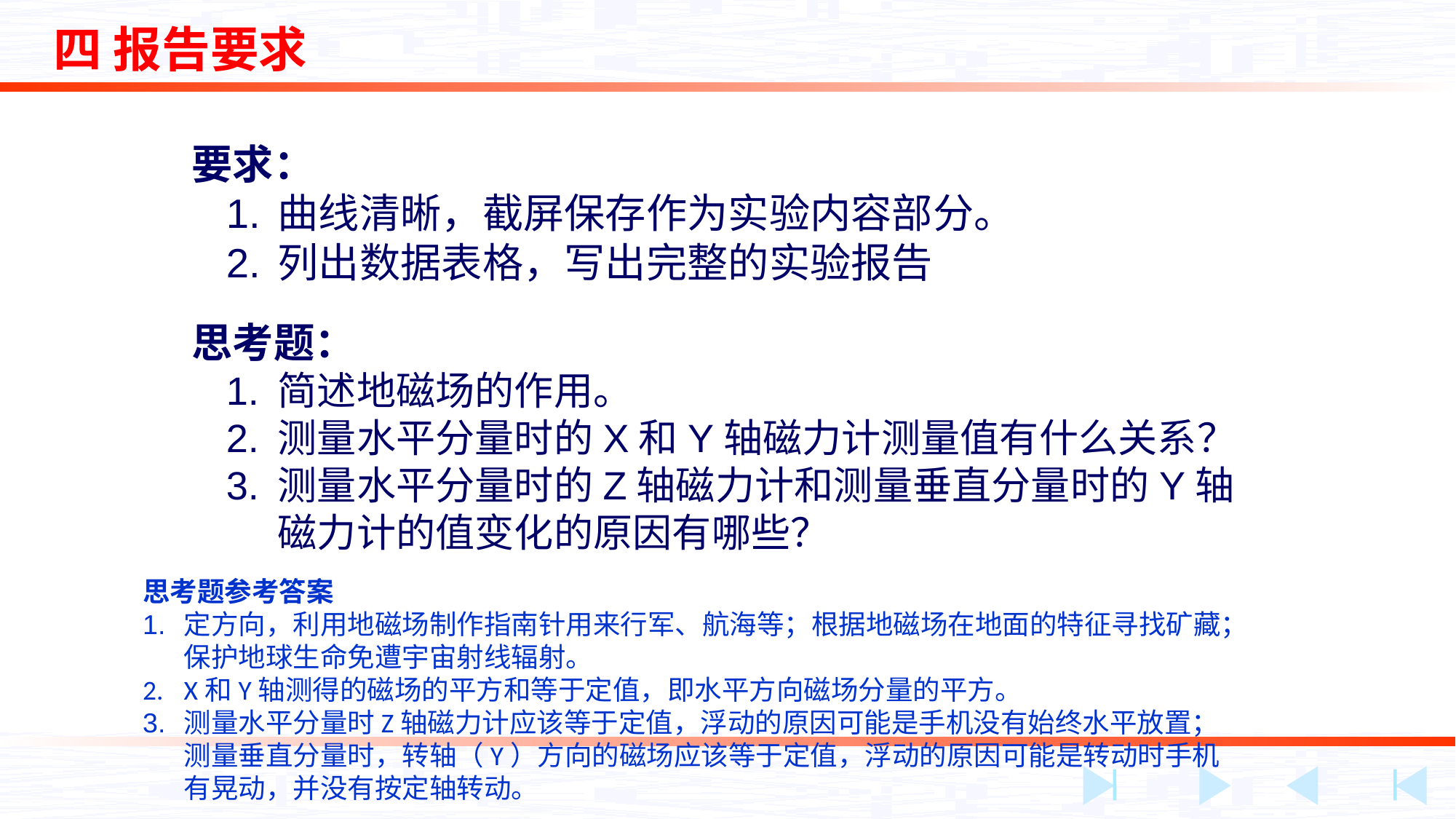

四 报告要求
要求：
曲线清晰，截屏保存作为实验内容部分。
列出数据表格，写出完整的实验报告
思考题：
简述地磁场的作用。
测量水平分量时的X和Y轴磁力计测量值有什么关系？
测量水平分量时的Z轴磁力计和测量垂直分量时的Y轴磁力计的值变化的原因有哪些？
思考题参考答案
定方向，利用地磁场制作指南针用来行军、航海等；根据地磁场在地面的特征寻找矿藏；保护地球生命免遭宇宙射线辐射。
X和Y轴测得的磁场的平方和等于定值，即水平方向磁场分量的平方。
测量水平分量时Z轴磁力计应该等于定值，浮动的原因可能是手机没有始终水平放置；测量垂直分量时，转轴（Y）方向的磁场应该等于定值，浮动的原因可能是转动时手机有晃动，并没有按定轴转动。